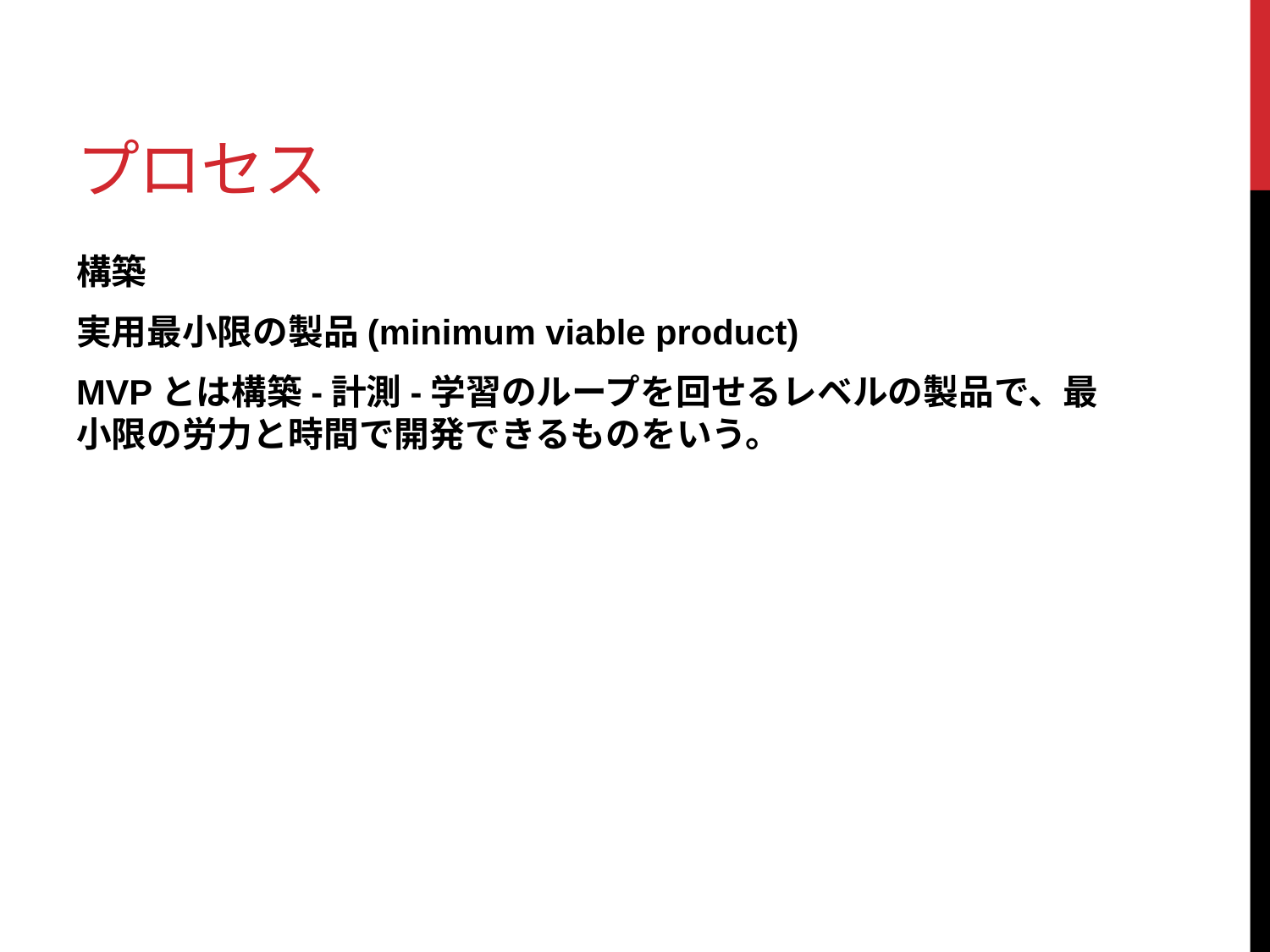

# プロセス
構築
実用最小限の製品(minimum viable product)
MVPとは構築-計測-学習のループを回せるレベルの製品で、最小限の労力と時間で開発できるものをいう。